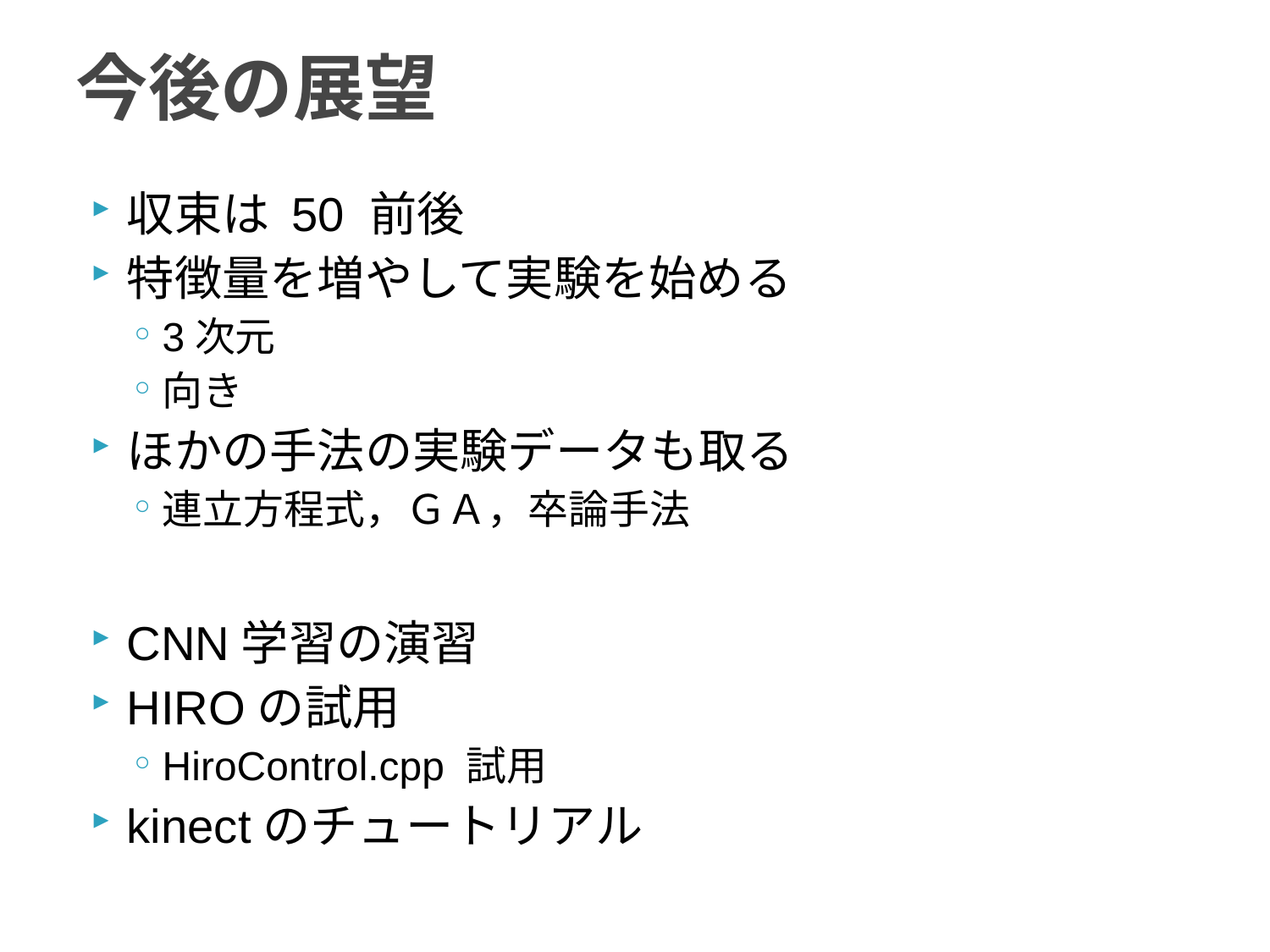

# 今後の展望
収束は 50 前後
特徴量を増やして実験を始める
3次元
向き
ほかの手法の実験データも取る
連立方程式，ＧＡ，卒論手法

CNN学習の演習
HIROの試用
HiroControl.cpp 試用
kinectのチュートリアル